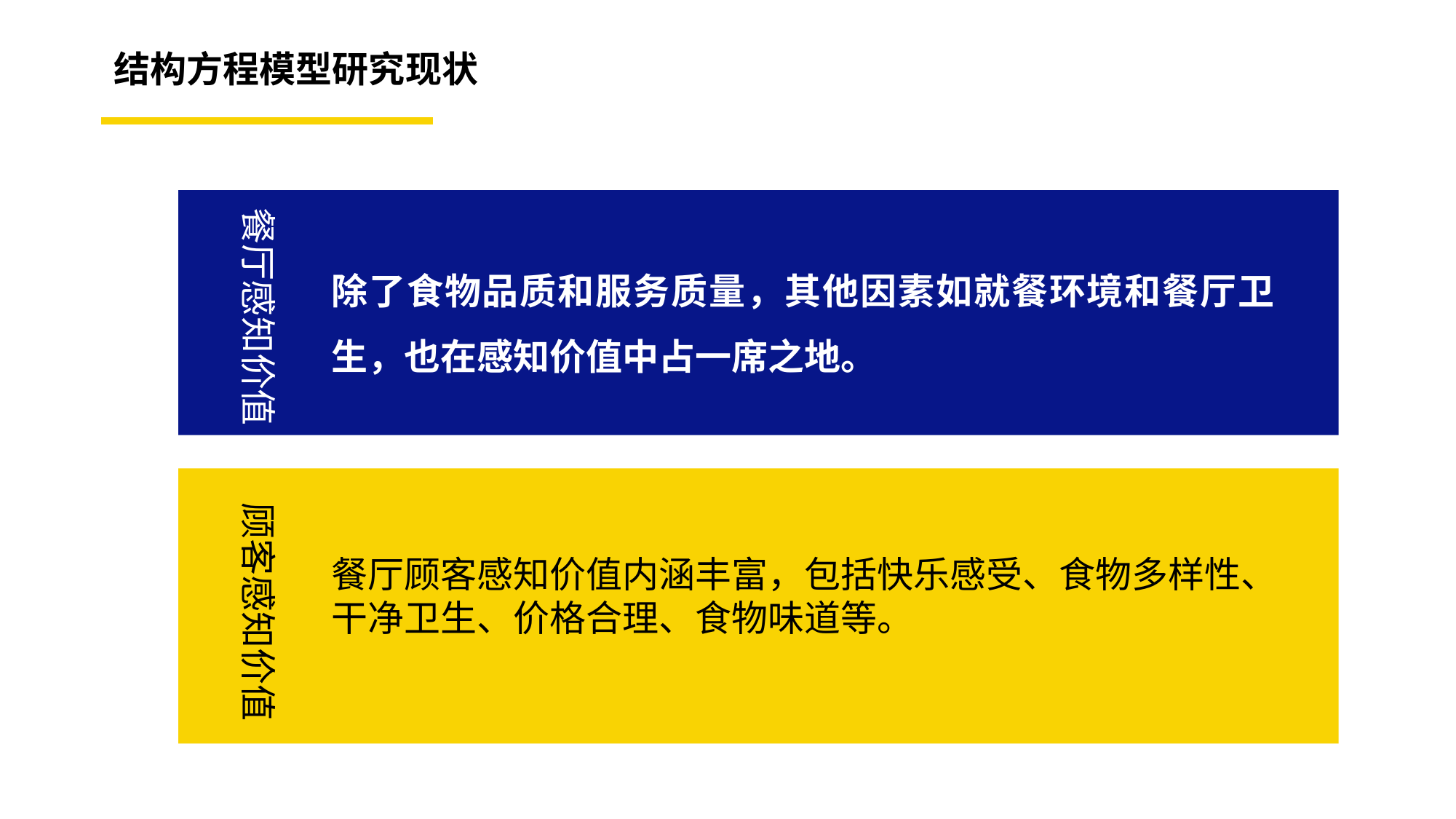

结构方程模型研究现状

餐厅感知价值
除了食物品质和服务质量，其他因素如就餐环境和餐厅卫生，也在感知价值中占一席之地。

顾客感知价值
餐厅顾客感知价值内涵丰富，包括快乐感受、食物多样性、干净卫生、价格合理、食物味道等。